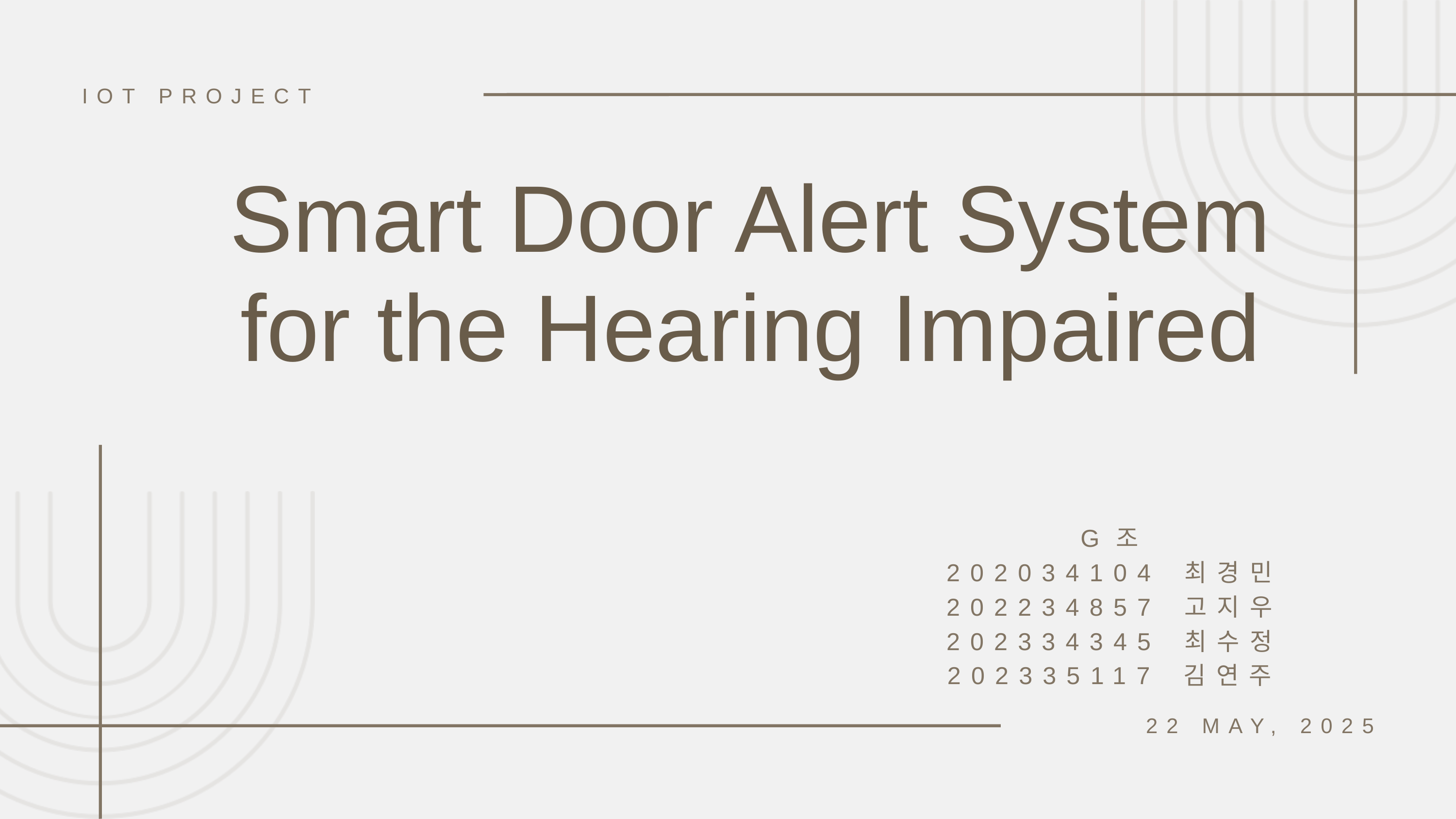

IOT PROJECT

Smart Door Alert System for the Hearing Impaired

G조
202034104 최경민
202234857 고지우
202334345 최수정
202335117 김연주
22 MAY, 2025